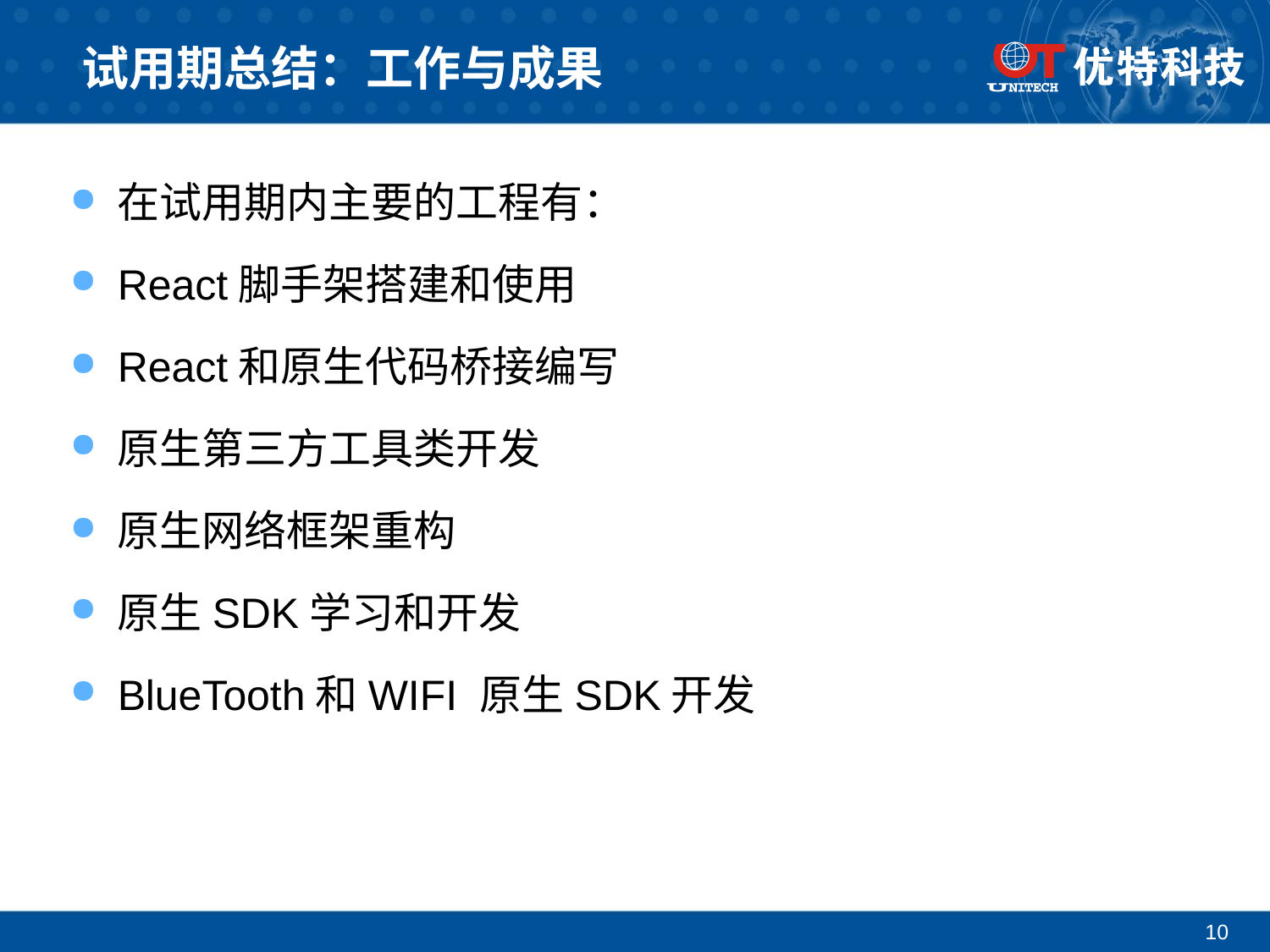

# 试用期总结：工作与成果
在试用期内主要的工程有：
React脚手架搭建和使用
React和原生代码桥接编写
原生第三方工具类开发
原生网络框架重构
原生SDK学习和开发
BlueTooth和WIFI 原生SDK开发
10